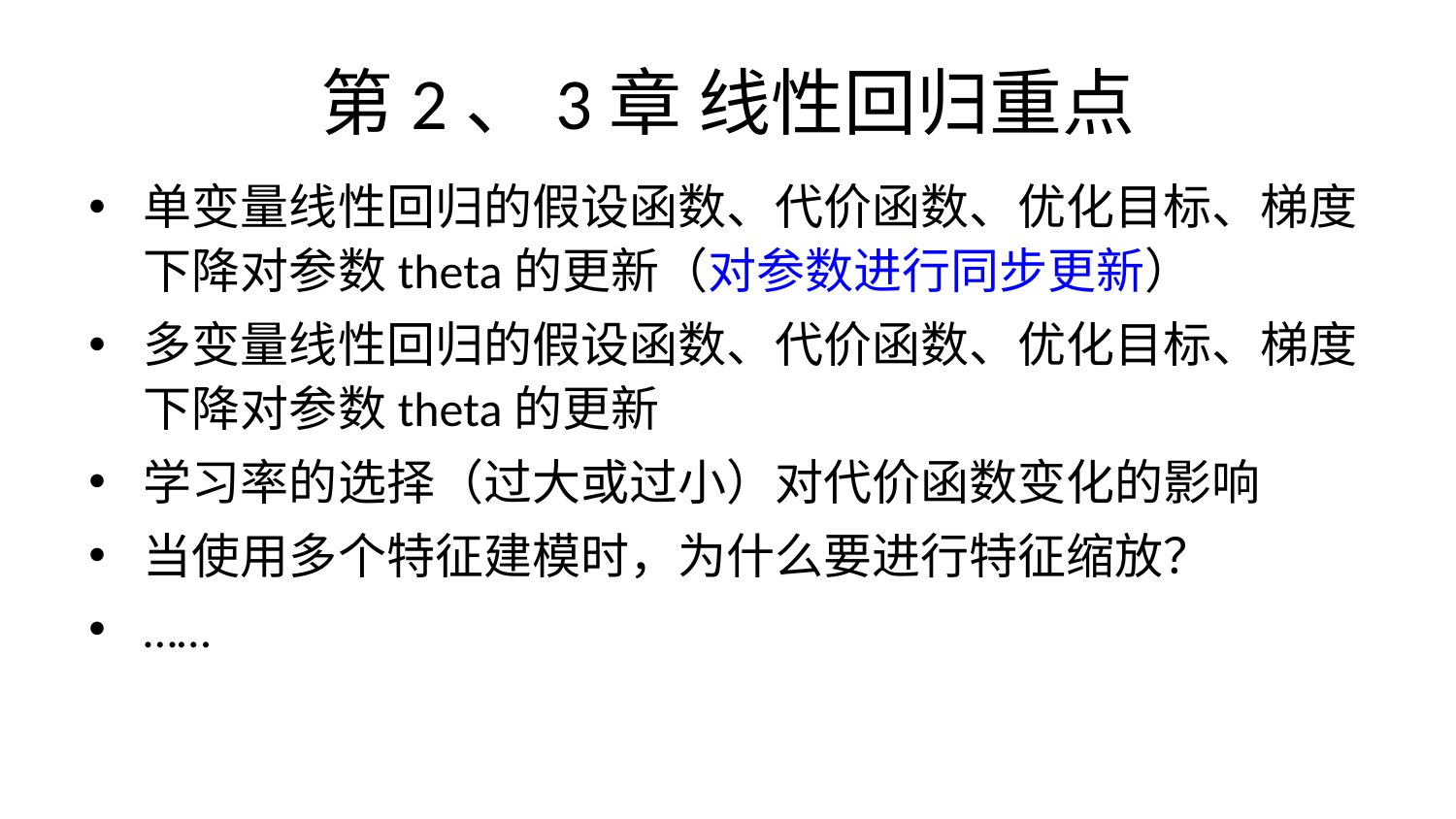

# 第2、3章 线性回归重点
单变量线性回归的假设函数、代价函数、优化目标、梯度下降对参数theta的更新（对参数进行同步更新）
多变量线性回归的假设函数、代价函数、优化目标、梯度下降对参数theta的更新
学习率的选择（过大或过小）对代价函数变化的影响
当使用多个特征建模时，为什么要进行特征缩放？
……